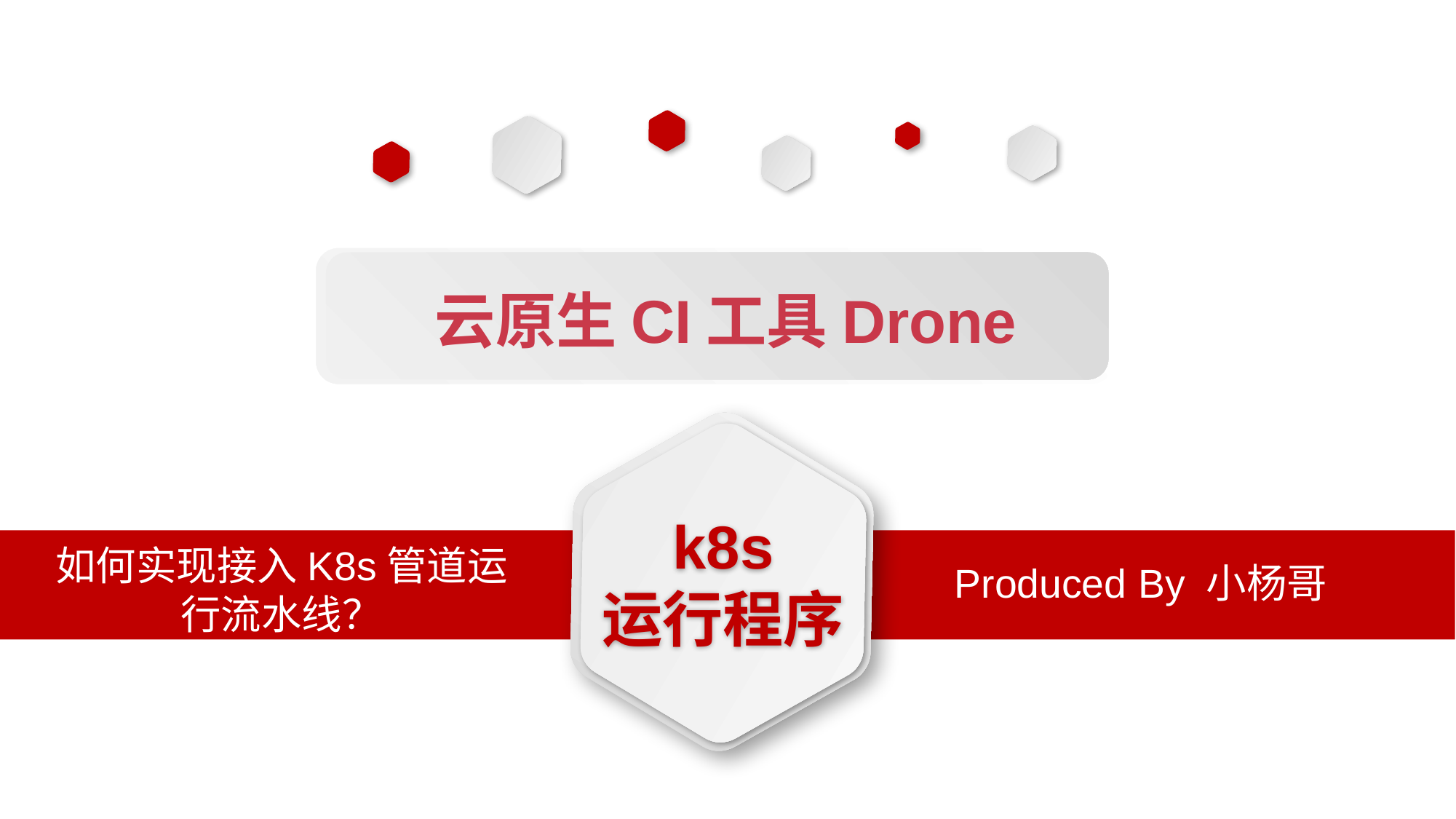

云原生CI工具Drone

如何实现接入K8s管道运行流水线？
k8s
运行程序
Produced By 小杨哥